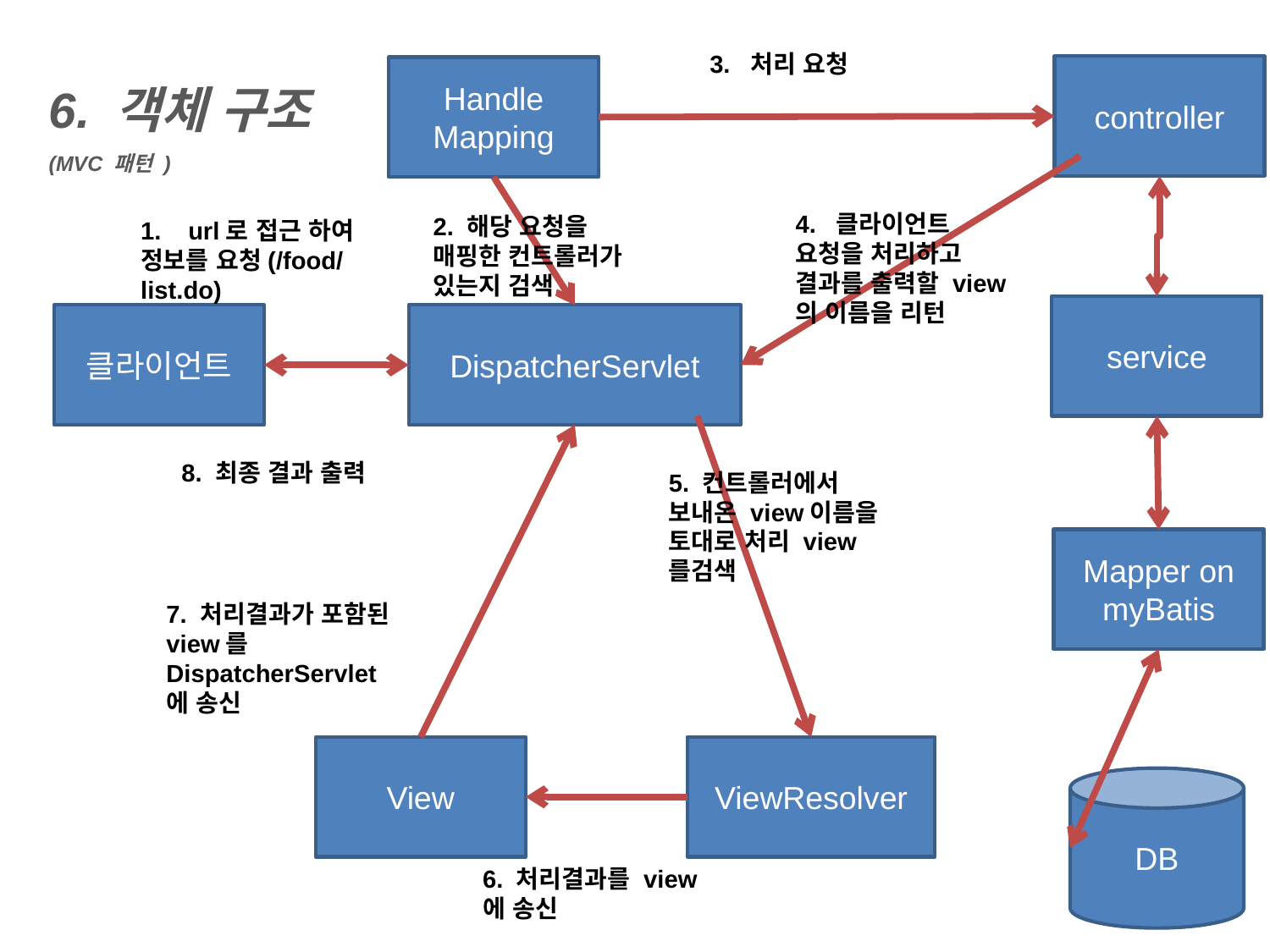

3.  처리 요청
6. 객체 구조
(MVC 패턴 )
controller
Handle
Mapping
4.  클라이언트 요청을 처리하고 결과를 출력할 view의 이름을 리턴
2. 해당 요청을 매핑한 컨트롤러가 있는지 검색
url로 접근 하여
정보를 요청(/food/list.do)
service
클라이언트
DispatcherServlet
8. 최종 결과 출력
5. 컨트롤러에서 보내온 view이름을 토대로 처리 view를검색
Mapper on
myBatis
7. 처리결과가 포함된 view를 DispatcherServlet에 송신
View
ViewResolver
DB
6. 처리결과를 view에 송신